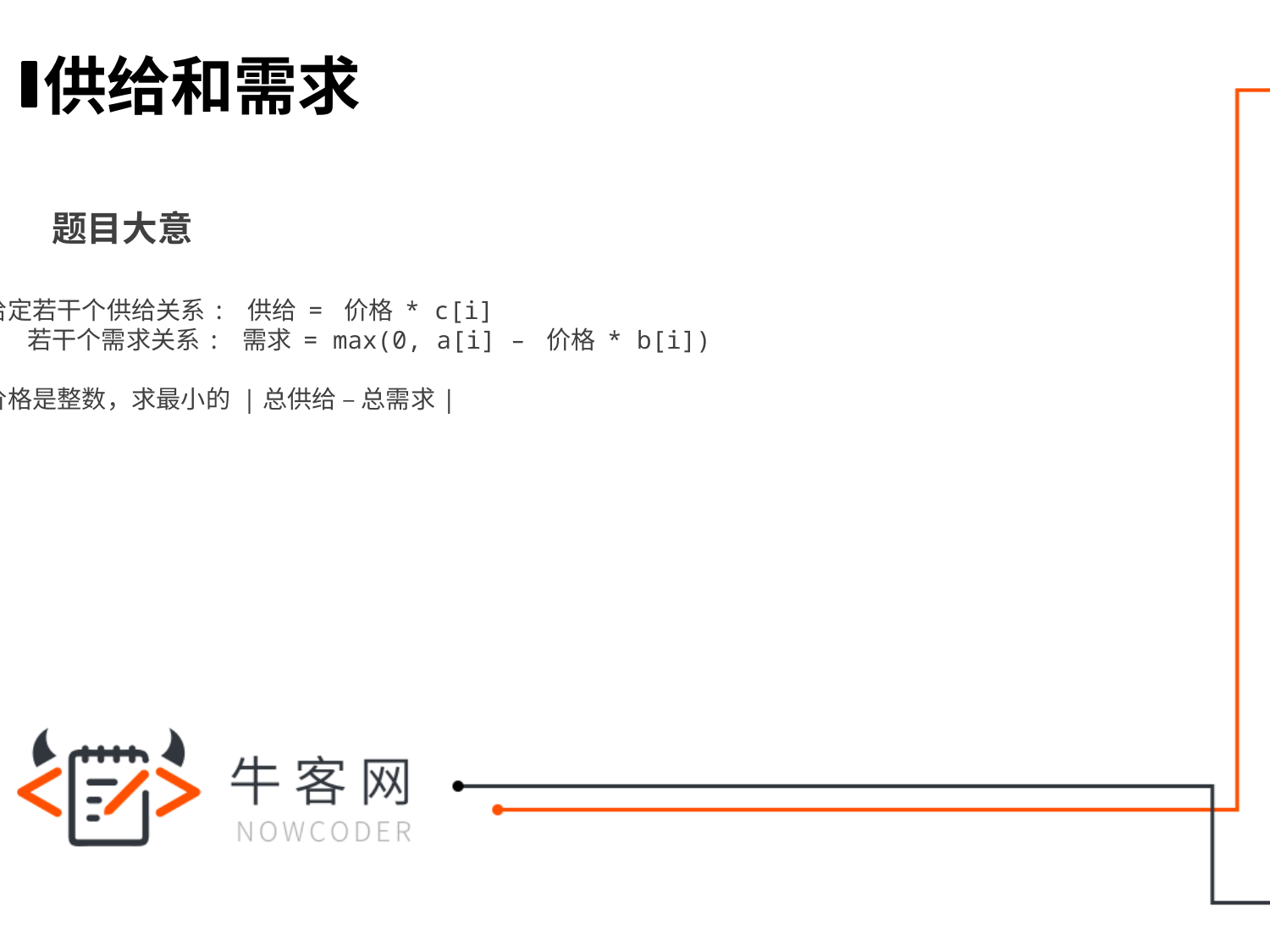

供给和需求

题目大意
给定若干个供给关系: 供给 = 价格 * c[i]
       若干个需求关系: 需求 = max(0, a[i] – 价格 * b[i])

价格是整数，求最小的 |总供给 – 总需求|